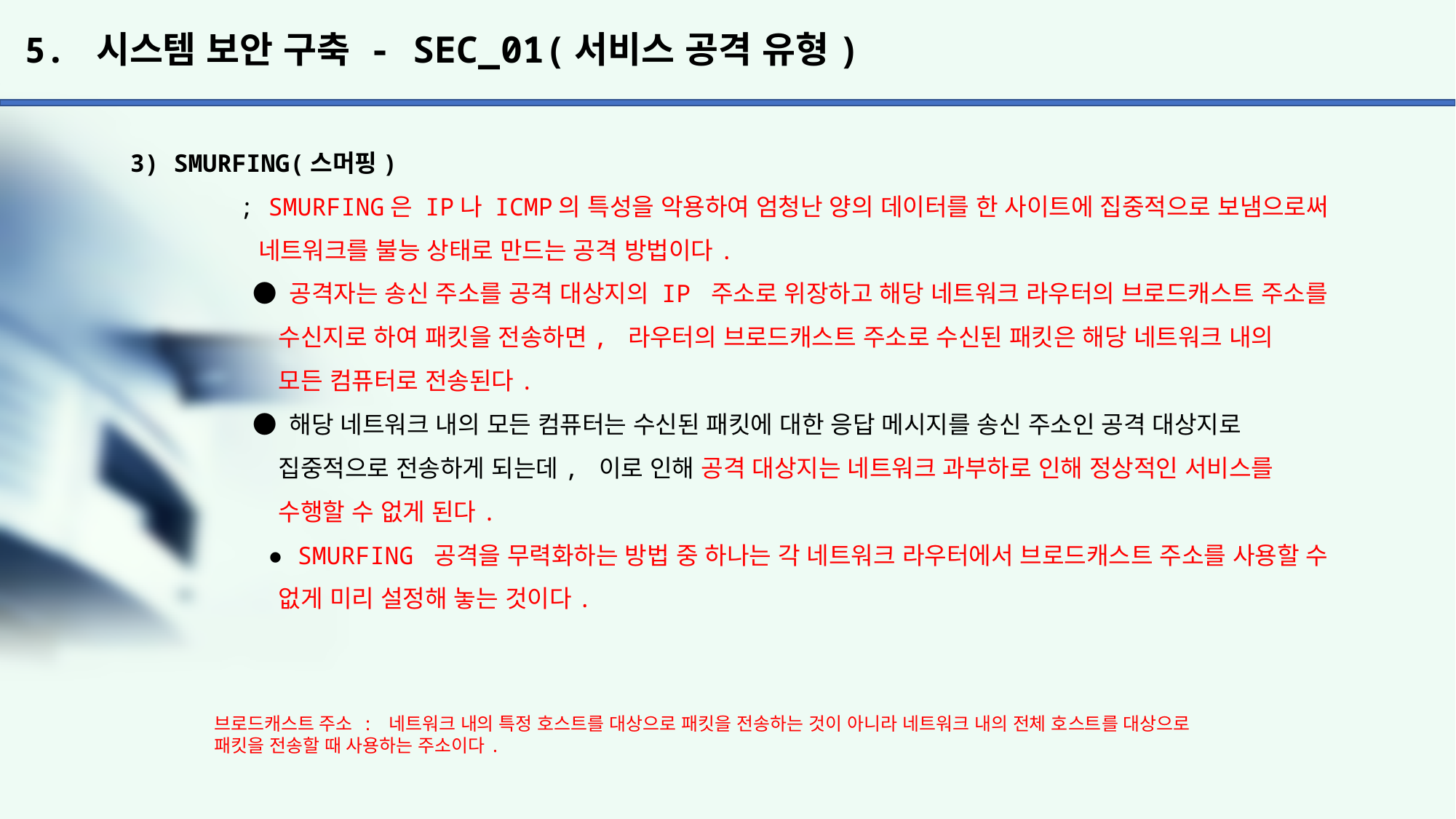

# 5. 시스템 보안 구축 - SEC_01(서비스 공격 유형)
3) SMURFING(스머핑)
	; SMURFING은 IP나 ICMP의 특성을 악용하여 엄청난 양의 데이터를 한 사이트에 집중적으로 보냄으로써
	  네트워크를 불능 상태로 만드는 공격 방법이다.
	  ● 공격자는 송신 주소를 공격 대상지의 IP 주소로 위장하고 해당 네트워크 라우터의 브로드캐스트 주소를
	     수신지로 하여 패킷을 전송하면, 라우터의 브로드캐스트 주소로 수신된 패킷은 해당 네트워크 내의
	     모든 컴퓨터로 전송된다.
	  ● 해당 네트워크 내의 모든 컴퓨터는 수신된 패킷에 대한 응답 메시지를 송신 주소인 공격 대상지로
	     집중적으로 전송하게 되는데, 이로 인해 공격 대상지는 네트워크 과부하로 인해 정상적인 서비스를
	     수행할 수 없게 된다.
	  ● SMURFING 공격을 무력화하는 방법 중 하나는 각 네트워크 라우터에서 브로드캐스트 주소를 사용할 수
	     없게 미리 설정해 놓는 것이다.
브로드캐스트 주소 : 네트워크 내의 특정 호스트를 대상으로 패킷을 전송하는 것이 아니라 네트워크 내의 전체 호스트를 대상으로
패킷을 전송할 때 사용하는 주소이다.